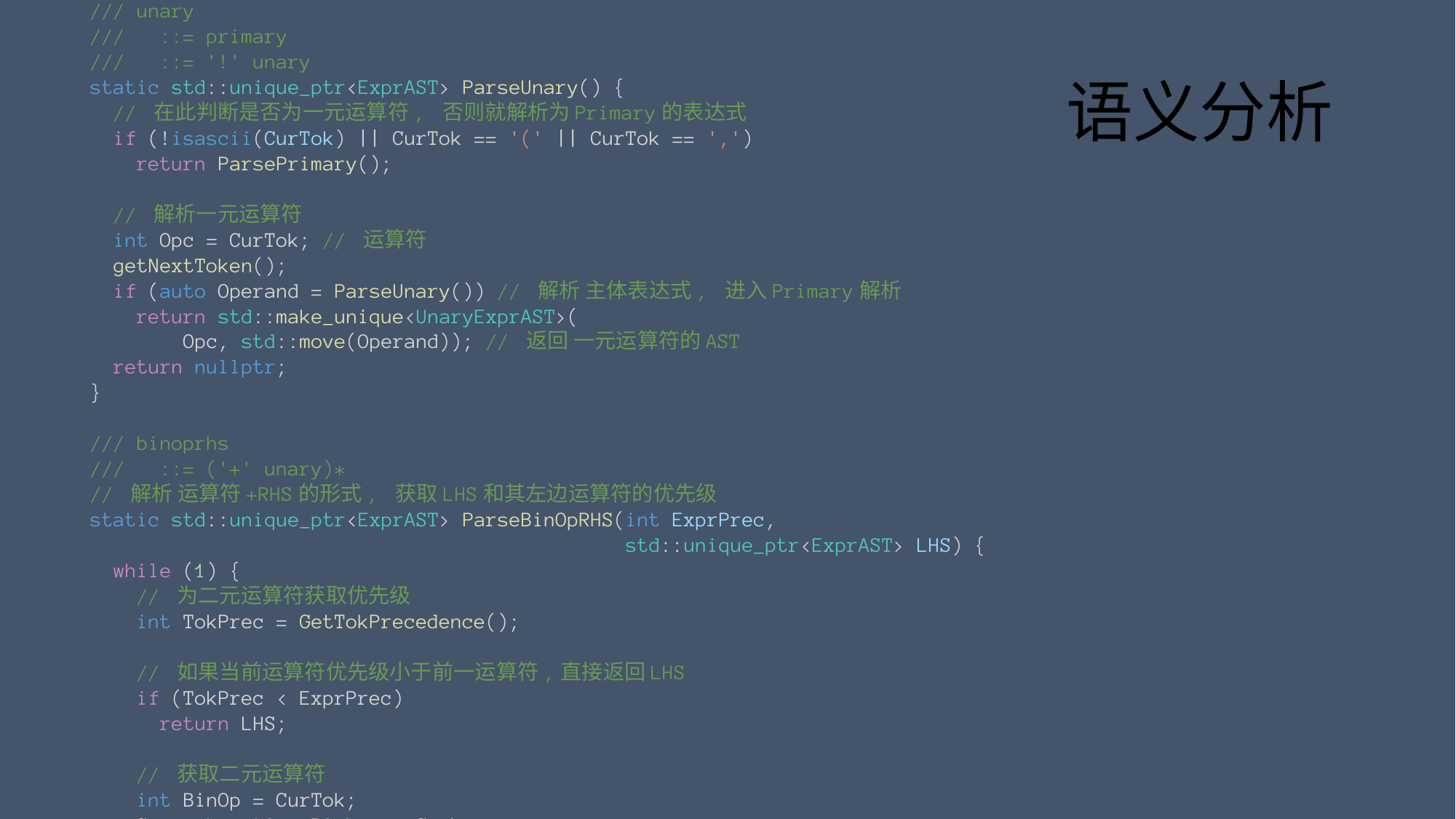

static int CurTok; // 存储当前的Token枚举值(类型)
// 从词法分析中获取下一个Token,并赋值给CurTok
static int getNextToken() { return CurTok = gettok(); }
// 二元运算符的优先级,   运算符到优先级数字的映射
static std::map<char, int> BinopPrecedence;
// 查询二元运算符的优先级
static int GetTokPrecedence() {
  if (!isascii(CurTok))
    return -1;
  // 确保已经映射过
  int TokPrec = BinopPrecedence[CurTok];
  if (TokPrec <= 0)
    return -1;
  return TokPrec;
}
// AST解析的错误提示
std::unique_ptr<ExprAST> LogError(const char *Str) {
  fprintf(stderr, "Error: %s\n", Str);
  return nullptr;
}
// 函数声明解析的错误提示
std::unique_ptr<PrototypeAST> LogErrorP(const char *Str) {
  LogError(Str);
  return nullptr;
}
// 表达式解析的声明
static std::unique_ptr<ExprAST> ParseExpression();
// numberexpr ::= number
// 数字解析
static std::unique_ptr<ExprAST> ParseNumberExpr() {
  auto Result = std::make_unique<NumberExprAST>(NumVal);
  getNextToken();
  return std::move(Result);
}
// parenexpr ::= '(' expression ')'
// 括号解析
static std::unique_ptr<ExprAST> ParseParenExpr() {
  getNextToken(); // eat (.
  // V为括号内表达式AST
  auto V = ParseExpression();
  if (!V)
    return nullptr;
  // 判断结束条件
  if (CurTok != ')')
    return LogError("expected ')'");
  getNextToken();
  return V;
}
/// identifierexpr
///   ::= identifier
///   ::= identifier '(' expression* ')'
static std::unique_ptr<ExprAST> ParseIdentifierExpr() {
  std::string IdName = IdentifierStr; // 变量名
  SourceLocation LitLoc = CurLoc; // 当前代码位置
  getNextToken();
  // 判断是变量还是函数
  if (CurTok != '(')
    return std::make_unique<VariableExprAST>(LitLoc, IdName);
  // 函数调用
  getNextToken();
  std::vector<std::unique_ptr<ExprAST>> Args;
  if (CurTok != ')') {
    while (1) {
      // 解析参数
      if (auto Arg = ParseExpression())
        Args.push_back(std::move(Arg));
      else
        return nullptr;
      if (CurTok == ')')
        break;
      if (CurTok != ',')
        return LogError("Expected ')' or ',' in argument list");
      getNextToken();
    }
  }
  getNextToken();
  // 构造Call AST
  return std::make_unique<CallExprAST>(LitLoc, IdName, std::move(Args));
}
/// ifexpr ::= 'if' expression 'then' expression 'else' expression
static std::unique_ptr<ExprAST> ParseIfExpr() {
  SourceLocation IfLoc = CurLoc; // 记录当前代码位置
  getNextToken();
  // 判断条件
  auto Cond = ParseExpression();
  if (!Cond)
    return nullptr;
  // then
  if (CurTok != tok_then)
    return LogError("expected then");
  getNextToken();
  auto Then = ParseExpression();
  if (!Then)
    return nullptr;
  // else
  if (CurTok != tok_else)
    return LogError("expected else");
  getNextToken();
  auto Else = ParseExpression();
  if (!Else)
    return nullptr;
  return std::make_unique<IfExprAST>(IfLoc, std::move(Cond), std::move(Then),
                                     std::move(Else));
}
/// forexpr ::= 'for' identifier '=' expr ',' expr (',' expr)? 'in' expression
static std::unique_ptr<ExprAST> ParseForExpr() {
  getNextToken();
  if (CurTok != tok_identifier)
    return LogError("expected identifier after for");
  std::string IdName = IdentifierStr; // 循环变量名
  getNextToken();
  // 初始赋值
  if (CurTok != '=')
    return LogError("expected '=' after for");
  getNextToken();
  auto Start = ParseExpression();
  if (!Start)
    return nullptr;
  if (CurTok != ',')
    return LogError("expected ',' after for start value");
  getNextToken();
  // 结束条件
  auto End = ParseExpression();
  if (!End)
    return nullptr;
  // 可选 步长
  std::unique_ptr<ExprAST> Step;
  if (CurTok == ',') {
    getNextToken();
    Step = ParseExpression();
    if (!Step)
      return nullptr;
  }
  if (CurTok != tok_in)
    return LogError("expected 'in' after for");
  getNextToken(); // eat 'in'.
  // for主体
  auto Body = ParseExpression();
  if (!Body)
    return nullptr;
  return std::make_unique<ForExprAST>(IdName, std::move(Start), std::move(End),
                                      std::move(Step), std::move(Body));
}
/// varexpr ::= 'var' identifier ('=' expression)?
//                    (',' identifier ('=' expression)?)* 'in' expression
static std::unique_ptr<ExprAST> ParseVarExpr() {
  getNextToken();
  std::vector<std::pair<std::string, std::unique_ptr<ExprAST>>>
      VarNames; // 可变变量列表
  // 至少需要一个参数
  if (CurTok != tok_identifier)
    return LogError("expected identifier after var");
  while (1) {
    std::string Name = IdentifierStr;
    getNextToken();
    // 初始化是可选的
    std::unique_ptr<ExprAST> Init = nullptr;
    if (CurTok == '=') {
      getNextToken(); // eat the '='.
      Init = ParseExpression();
      if (!Init)
        return nullptr;
    }
    VarNames.push_back(std::make_pair(Name, std::move(Init)));
    if (CurTok != ',')
      break;
    getNextToken(); // eat the ','.
    if (CurTok != tok_identifier)
      return LogError("expected identifier list after var");
  }
  // in
  if (CurTok != tok_in)
    return LogError("expected 'in' keyword after 'var'");
  getNextToken();
  // 解析主体
  auto Body = ParseExpression();
  if (!Body)
    return nullptr;
  return std::make_unique<VarExprAST>(std::move(VarNames), std::move(Body));
}
/// primary
///   ::= identifierexpr
///   ::= numberexpr
///   ::= parenexpr
///   ::= ifexpr
///   ::= forexpr
///   ::= varexpr
// 首要解析
static std::unique_ptr<ExprAST> ParsePrimary() {
  switch (CurTok) {
  default:
    return LogError("unknown token when expecting an expression");
  case tok_identifier:
    return ParseIdentifierExpr(); // 变量
  case tok_number:
    return ParseNumberExpr(); // 数字
  case '(':
    return ParseParenExpr(); // 括号
  case tok_if:
    return ParseIfExpr(); // if
  case tok_for:
    return ParseForExpr(); // for
  case tok_var:
    return ParseVarExpr(); // var
  }
}
/// unary
///   ::= primary
///   ::= '!' unary
static std::unique_ptr<ExprAST> ParseUnary() {
  // 在此判断是否为一元运算符, 否则就解析为Primary的表达式
  if (!isascii(CurTok) || CurTok == '(' || CurTok == ',')
    return ParsePrimary();
  // 解析一元运算符
  int Opc = CurTok; // 运算符
  getNextToken();
  if (auto Operand = ParseUnary()) // 解析 主体表达式, 进入Primary解析
    return std::make_unique<UnaryExprAST>(
        Opc, std::move(Operand)); // 返回 一元运算符的AST
  return nullptr;
}
/// binoprhs
///   ::= ('+' unary)*
// 解析 运算符+RHS的形式, 获取LHS和其左边运算符的优先级
static std::unique_ptr<ExprAST> ParseBinOpRHS(int ExprPrec,
                                              std::unique_ptr<ExprAST> LHS) {
  while (1) {
    // 为二元运算符获取优先级
    int TokPrec = GetTokPrecedence();
    // 如果当前运算符优先级小于前一运算符,直接返回LHS
    if (TokPrec < ExprPrec)
      return LHS;
    // 获取二元运算符
    int BinOp = CurTok;
    SourceLocation BinLoc = CurLoc;
    getNextToken();
    // 解析RHS
    auto RHS = ParseUnary();
    if (!RHS)
      return nullptr;
    // 判断此运算符优先级是否小于下一运算符
    int NextPrec = GetTokPrecedence();
    if (TokPrec < NextPrec) {
      RHS = ParseBinOpRHS(TokPrec + 1, std::move(RHS));
      if (!RHS)
        return nullptr;
    }
    // 解析完成,合并为 二元表达式的AST
    LHS = std::make_unique<BinaryExprAST>(BinLoc, BinOp, std::move(LHS),
                                          std::move(RHS));
  }
}
/// expression
///   ::= unary binoprhs
// 解析表达式
static std::unique_ptr<ExprAST> ParseExpression() {
  // 解析一元表达式,如果不是的话,会进行parse primary
  auto LHS = ParseUnary();
  if (!LHS)
    return nullptr;
  return ParseBinOpRHS(0, std::move(LHS));
}
/// prototype
///   ::= id '(' id* ')'
///   ::= binary LETTER number? (id, id)
///   ::= unary LETTER (id)
// 解析函数声明
static std::unique_ptr<PrototypeAST> ParsePrototype() {
  std::string FnName; // 函数名
  SourceLocation FnLoc = CurLoc; // 代码位置
  unsigned Kind = 0;              // 0 = identifier, 1 = unary, 2 = binary.
  unsigned BinaryPrecedence = 30; // 默认优先级,在二元未给出优先级时使用
  // 判断是变量,一元运算符,二元远算符
  switch (CurTok) {
  default:
    return LogErrorP("Expected function name in prototype");
  case tok_identifier:
    FnName = IdentifierStr;
    Kind = 0;
    getNextToken();
    break;
  case tok_unary:
    getNextToken();
    if (!isascii(CurTok))
      return LogErrorP("Expected unary operator");
    FnName = "unary";
    FnName += (char)CurTok; // 函数名为 unary+运算符
    Kind = 1;
    getNextToken();
    break;
  case tok_binary:
    getNextToken();
    if (!isascii(CurTok))
      return LogErrorP("Expected binary operator");
    FnName = "binary";
    FnName += (char)CurTok; // 函数名为 binary+运算符
    Kind = 2;
    getNextToken();
    // 在给出优先级时使用给二元运算符
    if (CurTok == tok_number) {
      if (NumVal < 1 || NumVal > 100)
        return LogErrorP("Invalid precedence: must be 1..100");
      BinaryPrecedence = (unsigned)NumVal;
      getNextToken();
    }
    break;
  }
  // 检查函数声明的括号
  if (CurTok != '(')
    return LogErrorP("Expected '(' in prototype");
  // 参数列表
  std::vector<std::string> ArgNames;
  while (getNextToken() == tok_identifier)
    ArgNames.push_back(IdentifierStr);
  if (CurTok != ')')
    return LogErrorP("Expected ')' in prototype");
  getNextToken();
  // 验证运算符的类型和参数个数是否相符
  if (Kind && ArgNames.size() != Kind)
    return LogErrorP("Invalid number of operands for operator");
  // 构造函数,Kind!=0用以返回布尔值
  return std::make_unique<PrototypeAST>(FnLoc, FnName, ArgNames, Kind != 0,
                                        BinaryPrecedence);
}
/// definition ::= 'def' prototype expression
// 解析函数定义
static std::unique_ptr<FunctionAST> ParseDefinition() {
  getNextToken();
  auto Proto = ParsePrototype(); // 函数声明
  if (!Proto)
    return nullptr;
  if (auto E = ParseExpression()) // 函数体
    return std::make_unique<FunctionAST>(std::move(Proto), std::move(E));
  return nullptr;
}
/// toplevelexpr ::= expression
// 将顶层表达式解析为匿名函数
static std::unique_ptr<FunctionAST> ParseTopLevelExpr() {
  SourceLocation FnLoc = CurLoc;
  if (auto E = ParseExpression()) {
    // 构建匿名函数声明, 未依照教程修改为main
    auto Proto = std::make_unique<PrototypeAST>(FnLoc, "__anon_expr",
                                                std::vector<std::string>());
    return std::make_unique<FunctionAST>(std::move(Proto), std::move(E));
  }
  return nullptr;
}
/// external ::= 'extern' prototype
// 解析extern
static std::unique_ptr<PrototypeAST> ParseExtern() {
  getNextToken(); // eat extern.
  return ParsePrototype();
}
# 语义分析